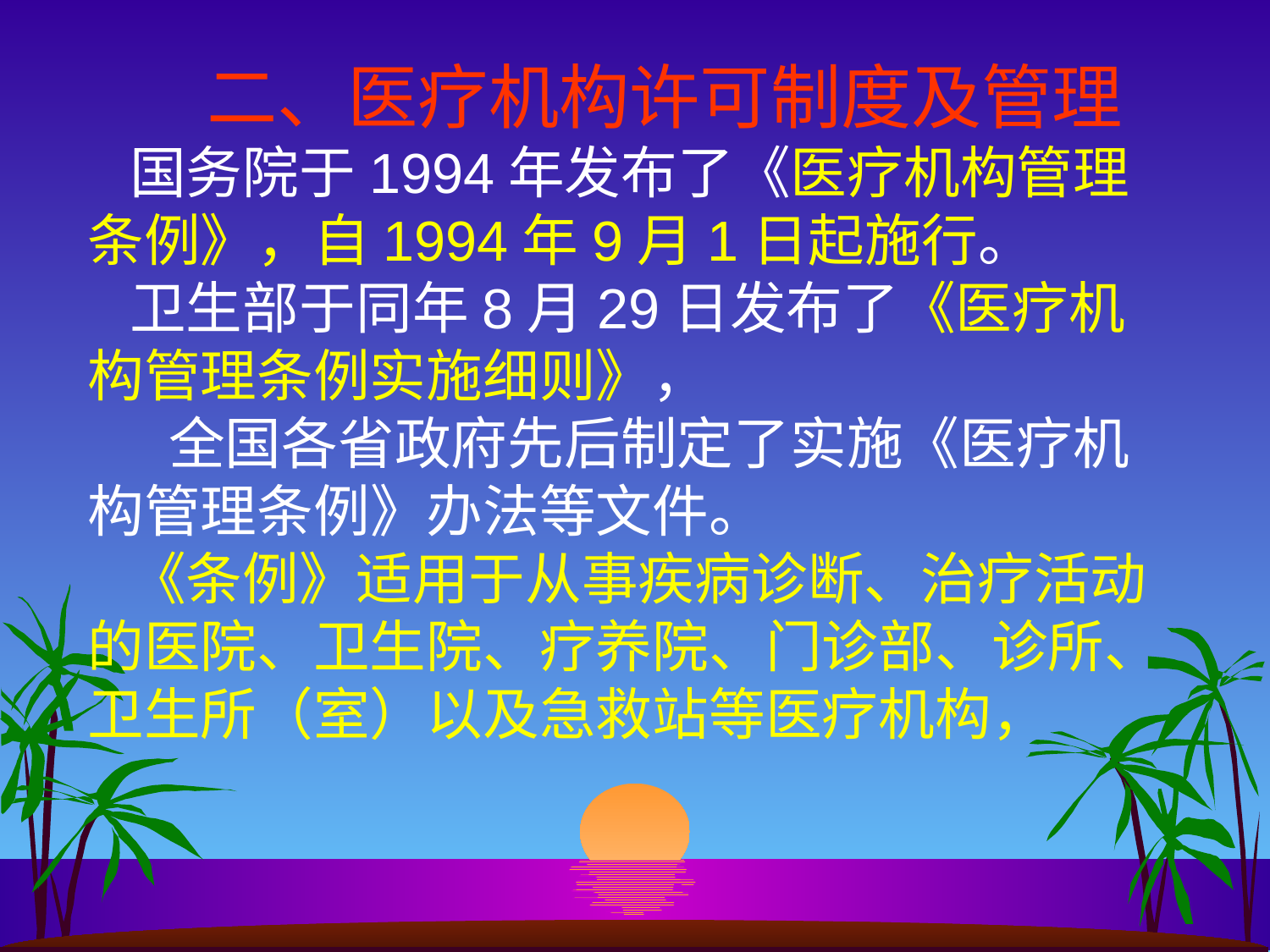

二、医疗机构许可制度及管理
国务院于1994年发布了《医疗机构管理条例》，自1994年9月1日起施行。
卫生部于同年8月29日发布了《医疗机构管理条例实施细则》，
  全国各省政府先后制定了实施《医疗机构管理条例》办法等文件。
《条例》适用于从事疾病诊断、治疗活动的医院、卫生院、疗养院、门诊部、诊所、卫生所（室）以及急救站等医疗机构，
#
​